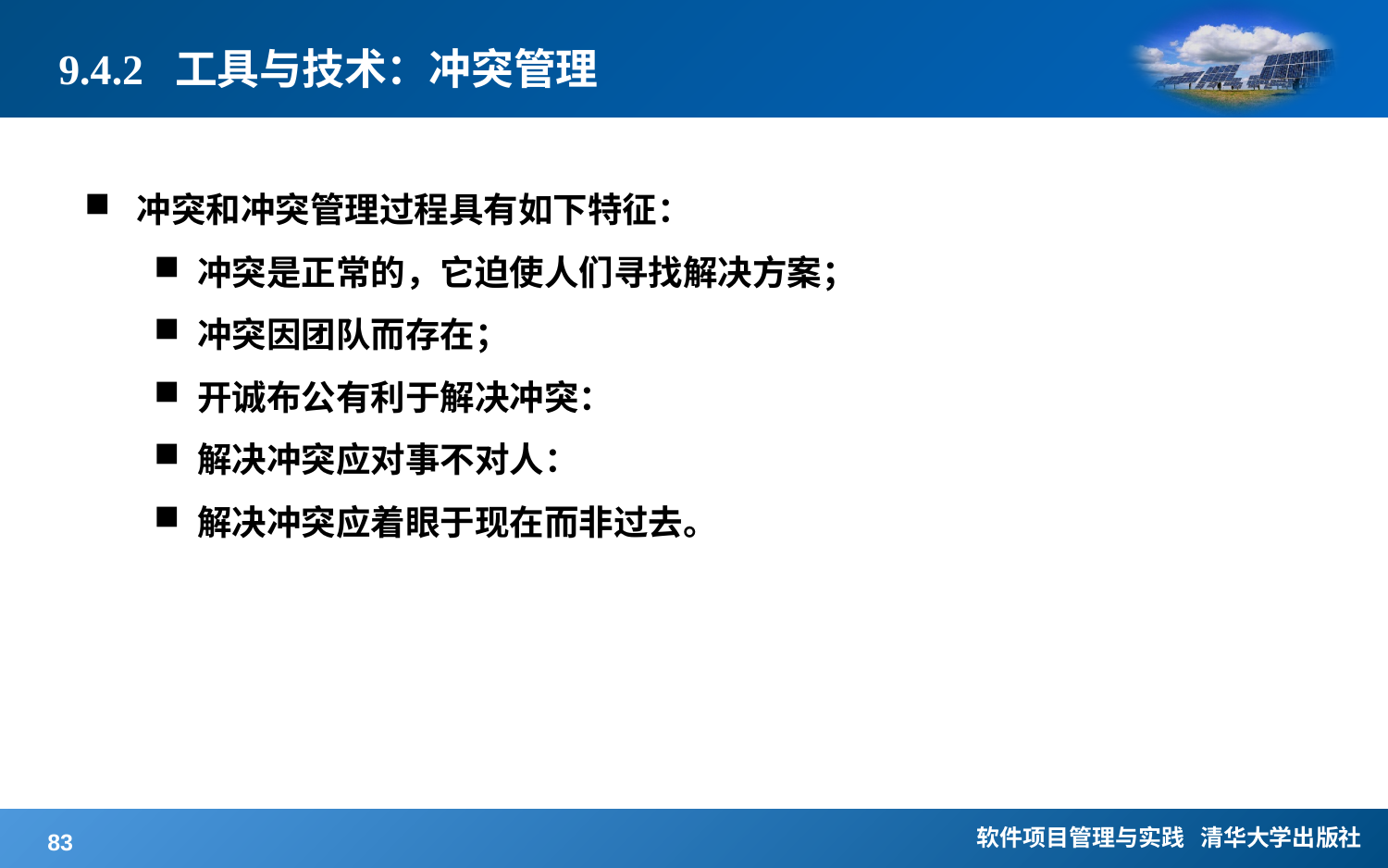

# 9.4.2  工具与技术：冲突管理
冲突和冲突管理过程具有如下特征：
冲突是正常的，它迫使人们寻找解决方案；
冲突因团队而存在；
开诚布公有利于解决冲突：
解决冲突应对事不对人：
解决冲突应着眼于现在而非过去。